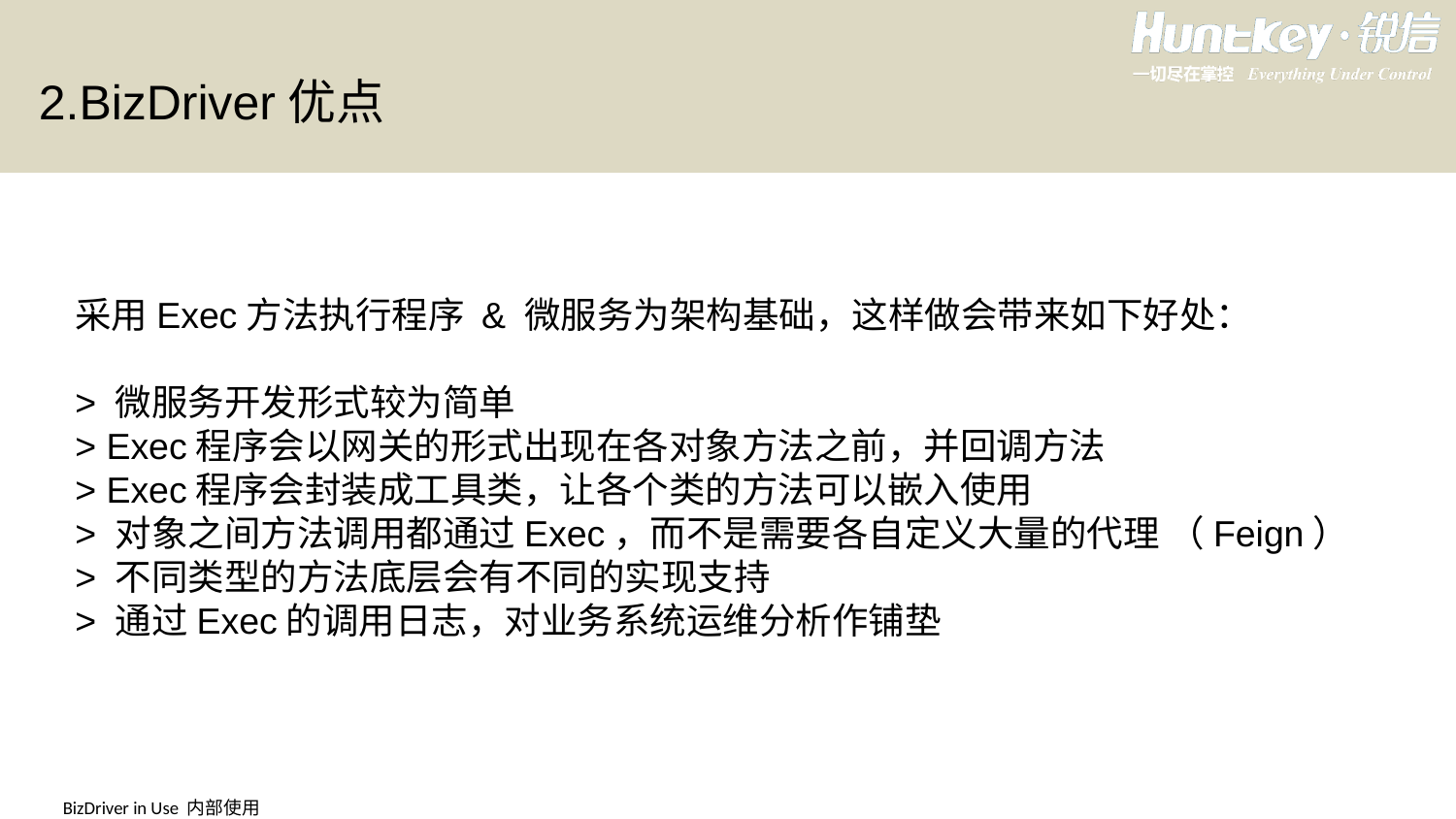

2.BizDriver优点
采用Exec方法执行程序 & 微服务为架构基础，这样做会带来如下好处：
> 微服务开发形式较为简单  
> Exec程序会以网关的形式出现在各对象方法之前，并回调方法  
> Exec程序会封装成工具类，让各个类的方法可以嵌入使用  
> 对象之间方法调用都通过Exec，而不是需要各自定义大量的代理 （Feign） 
> 不同类型的方法底层会有不同的实现支持  
> 通过Exec的调用日志，对业务系统运维分析作铺垫